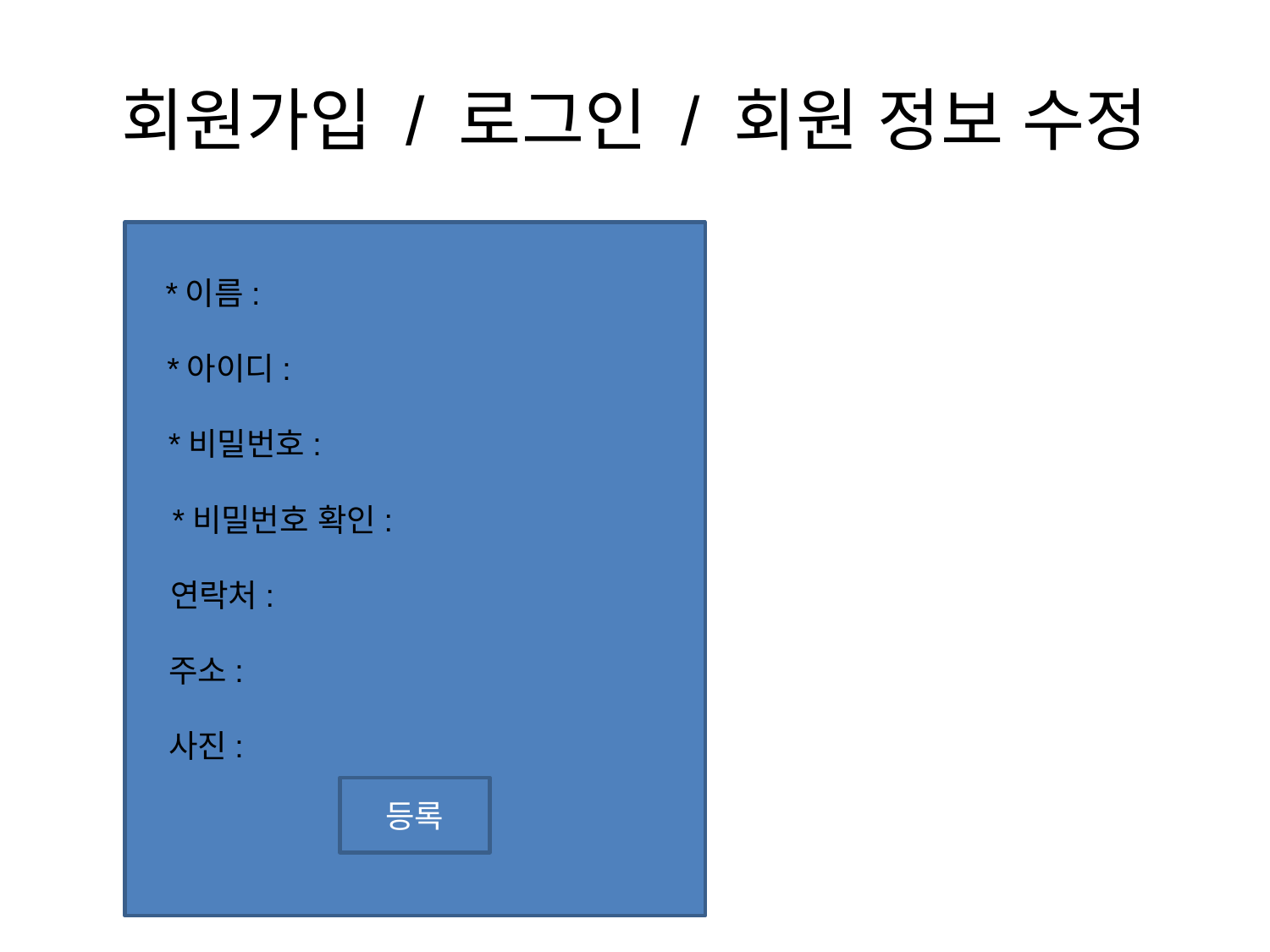

# 회원가입 / 로그인 / 회원 정보 수정

*이름:
*아이디:
*비밀번호:
*비밀번호 확인:
연락처:
주소:
사진:
등록